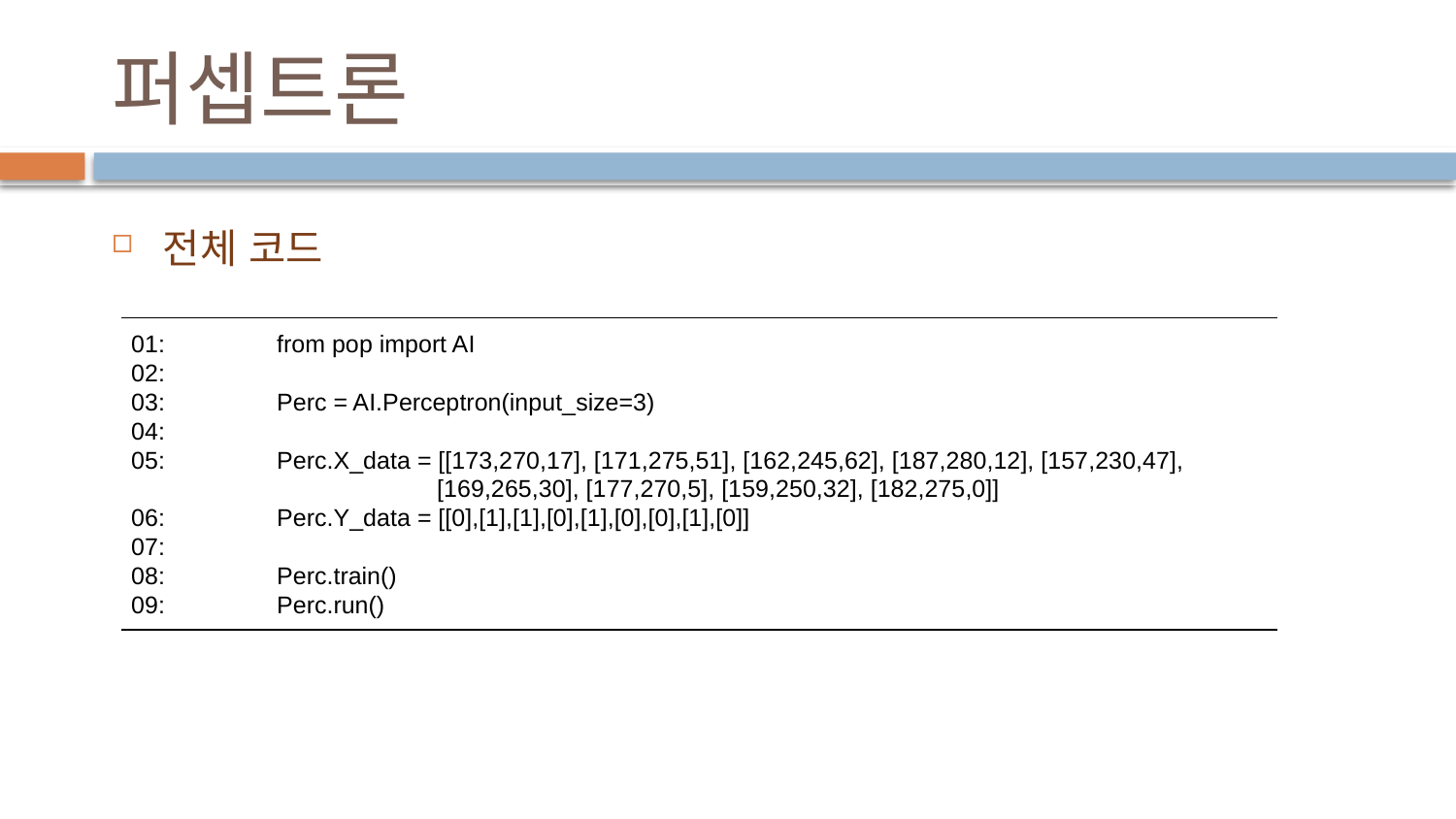

# 퍼셉트론
전체 코드
| 01: from pop import AI 02: 03: Perc = AI.Perceptron(input\_size=3) 04: 05: Perc.X\_data = [[173,270,17], [171,275,51], [162,245,62], [187,280,12], [157,230,47], [169,265,30], [177,270,5], [159,250,32], [182,275,0]] 06: Perc.Y\_data = [[0],[1],[1],[0],[1],[0],[0],[1],[0]] 07: 08: Perc.train() 09: Perc.run() |
| --- |